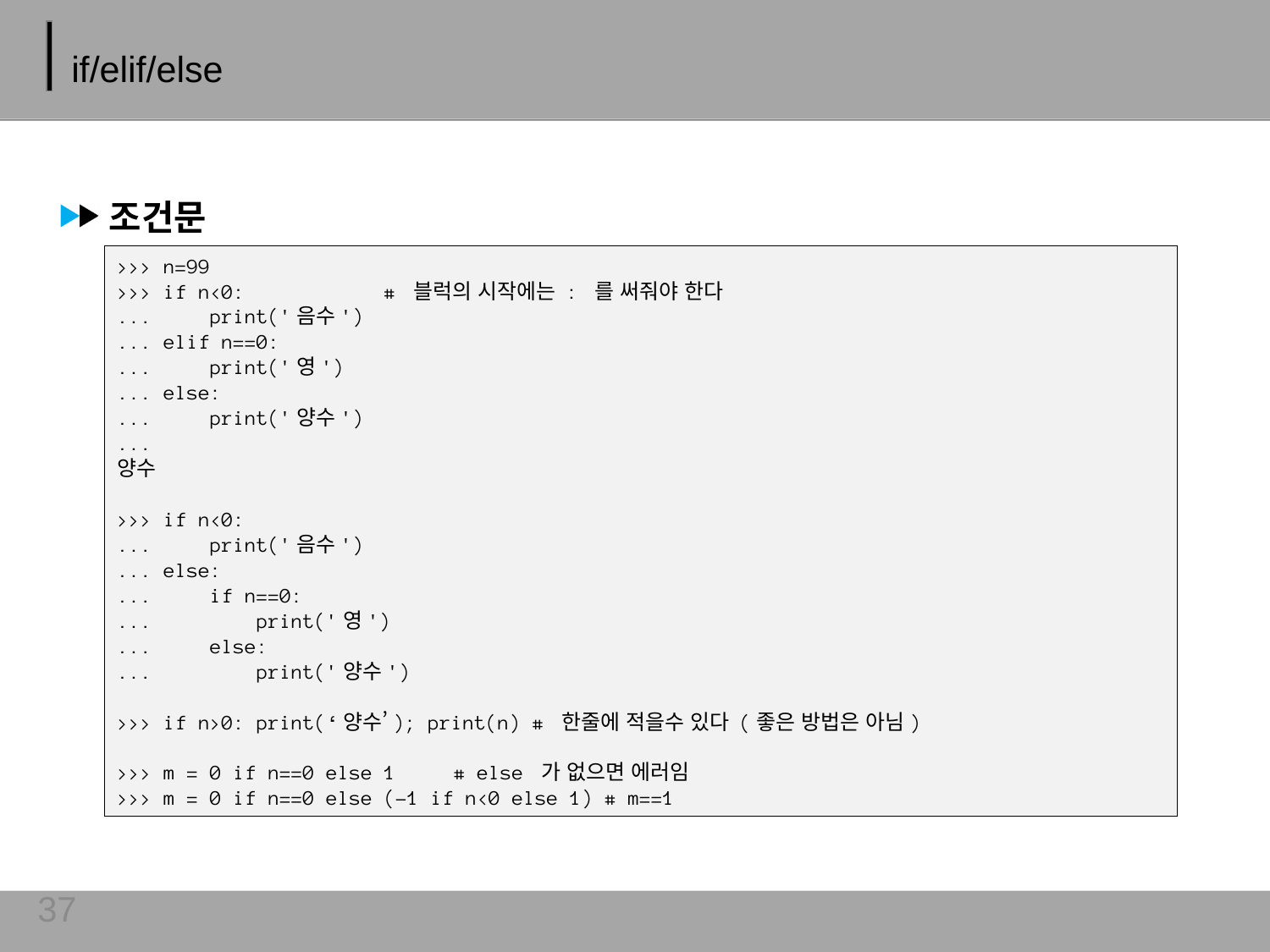

# if/elif/else
조건문

>>> n=99
>>> if n<0:            # 블럭의 시작에는 : 를 써줘야 한다
...     print('음수')
... elif n==0:
...     print('영')
... else:
...     print('양수')
...
양수

>>> if n<0:
...     print('음수')
... else:
...     if n==0:
...         print('영')
...     else:
...         print('양수')

>>> if n>0: print(‘양수’); print(n) # 한줄에 적을수 있다 (좋은 방법은 아님)

>>> m = 0 if n==0 else 1     # else 가 없으면 에러임
>>> m = 0 if n==0 else (-1 if n<0 else 1) # m==1
37